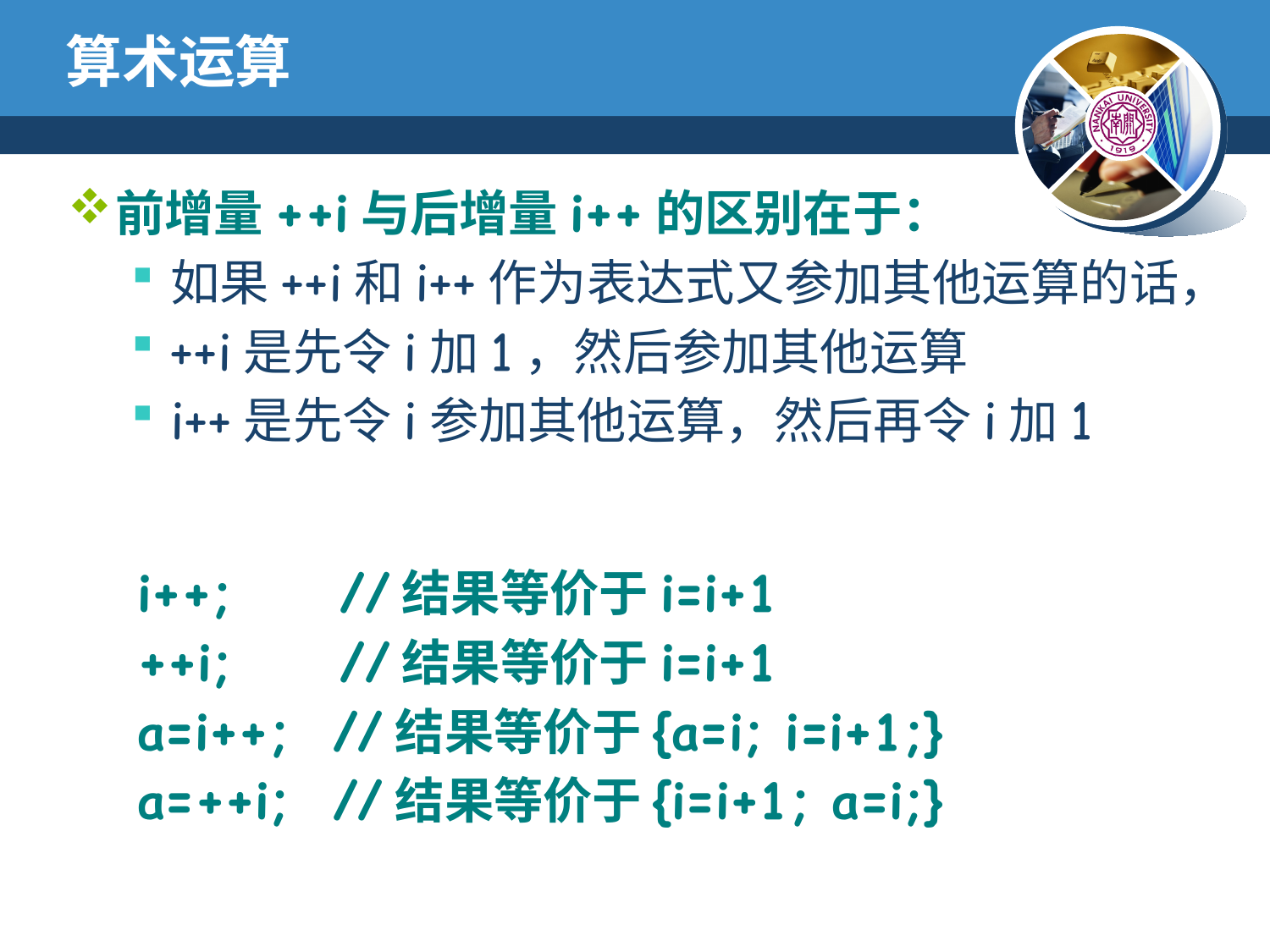

# 算术运算
前增量++i与后增量i++的区别在于：
如果++i和i++作为表达式又参加其他运算的话，
++i是先令i加1，然后参加其他运算
i++是先令i参加其他运算，然后再令i加1
i++;     //结果等价于i=i+1
++i;     //结果等价于i=i+1
a=i++;  //结果等价于{a=i; i=i+1;}
a=++i;  //结果等价于{i=i+1; a=i;}